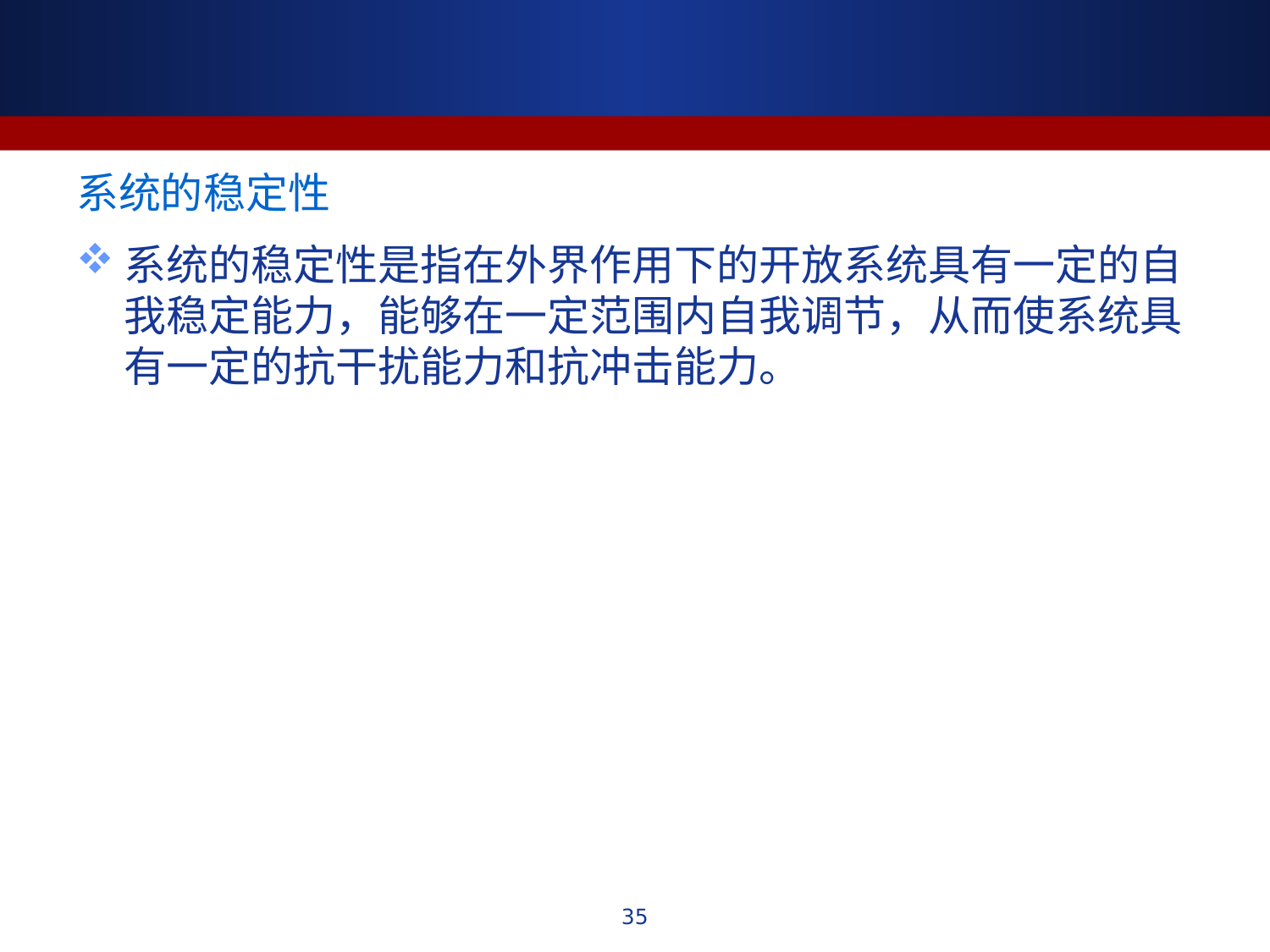

#
系统的稳定性
系统的稳定性是指在外界作用下的开放系统具有一定的自我稳定能力，能够在一定范围内自我调节，从而使系统具有一定的抗干扰能力和抗冲击能力。

35